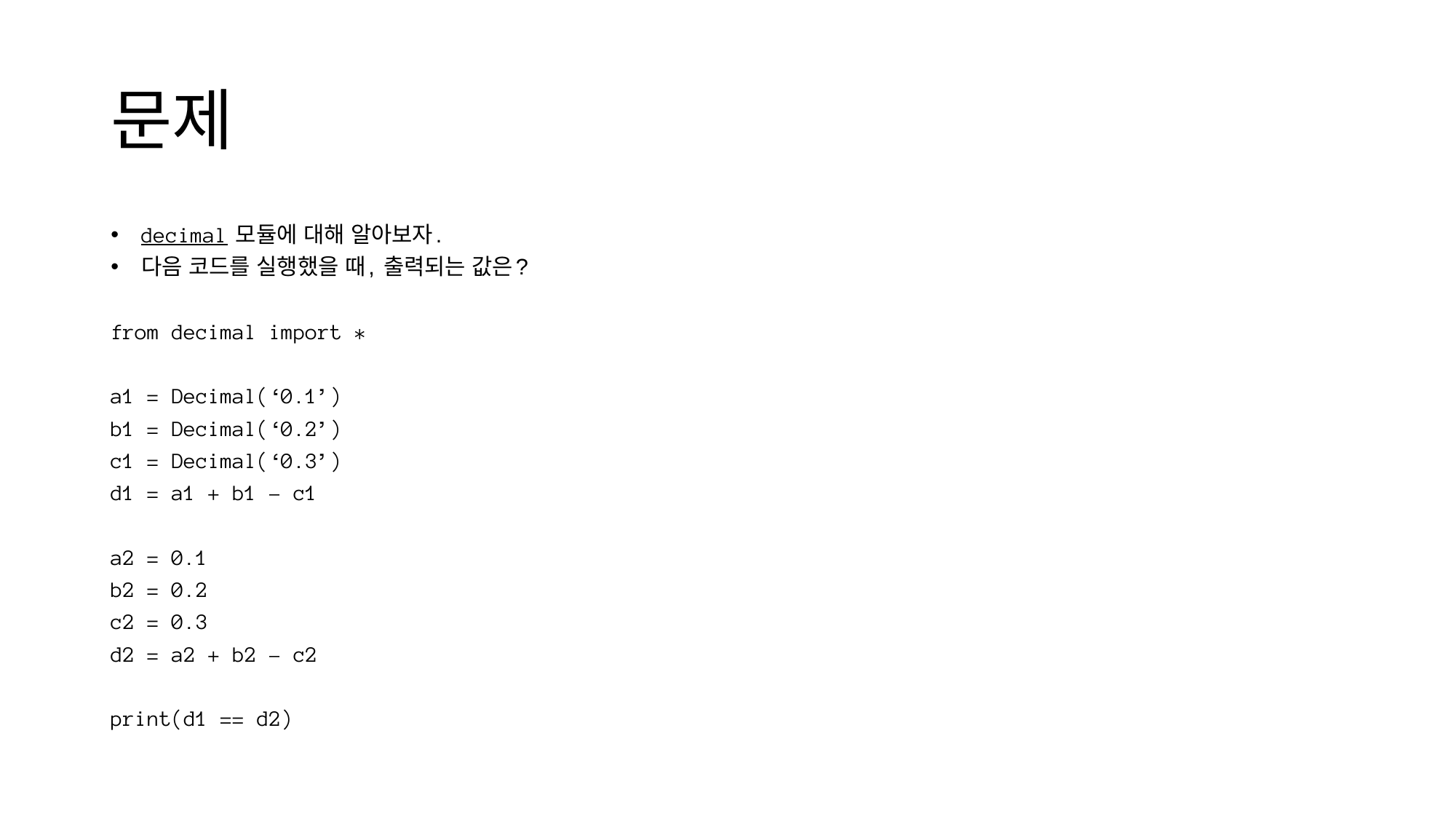

# 문제
decimal 모듈에 대해 알아보자.
다음 코드를 실행했을 때, 출력되는 값은?

from decimal import *

a1 = Decimal(‘0.1’)
b1 = Decimal(‘0.2’)
c1 = Decimal(‘0.3’)
d1 = a1 + b1 – c1

a2 = 0.1
b2 = 0.2
c2 = 0.3
d2 = a2 + b2 – c2

print(d1 == d2)